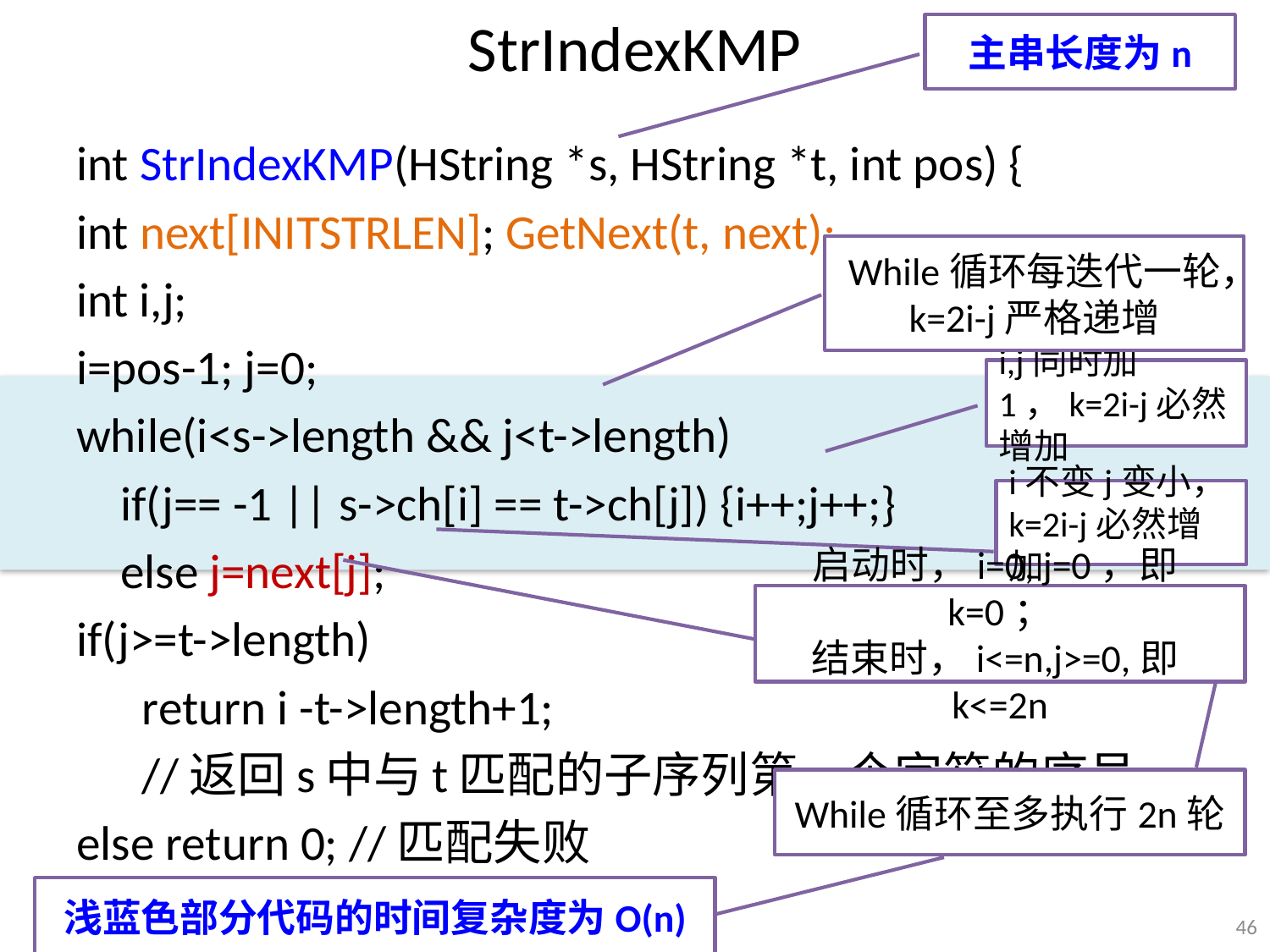

# StrIndexKMP
主串长度为n
int StrIndexKMP(HString *s, HString *t, int pos) {
int next[INITSTRLEN]; GetNext(t, next);
int i,j;
i=pos-1; j=0;
while(i<s->length && j<t->length)
    if(j== -1 || s->ch[i] == t->ch[j]) {i++;j++;}
    else j=next[j];
if(j>=t->length)
      return i -t->length+1;
      //返回s中与t匹配的子序列第一个字符的序号
else return 0; //匹配失败
}
While循环每迭代一轮，k=2i-j严格递增
i,j同时加1，k=2i-j必然增加

i不变j变小，k=2i-j必然增加
启动时，i=0, j=0，即k=0；
结束时，i<=n,j>=0,即k<=2n
While循环至多执行2n轮
浅蓝色部分代码的时间复杂度为O(n)
46